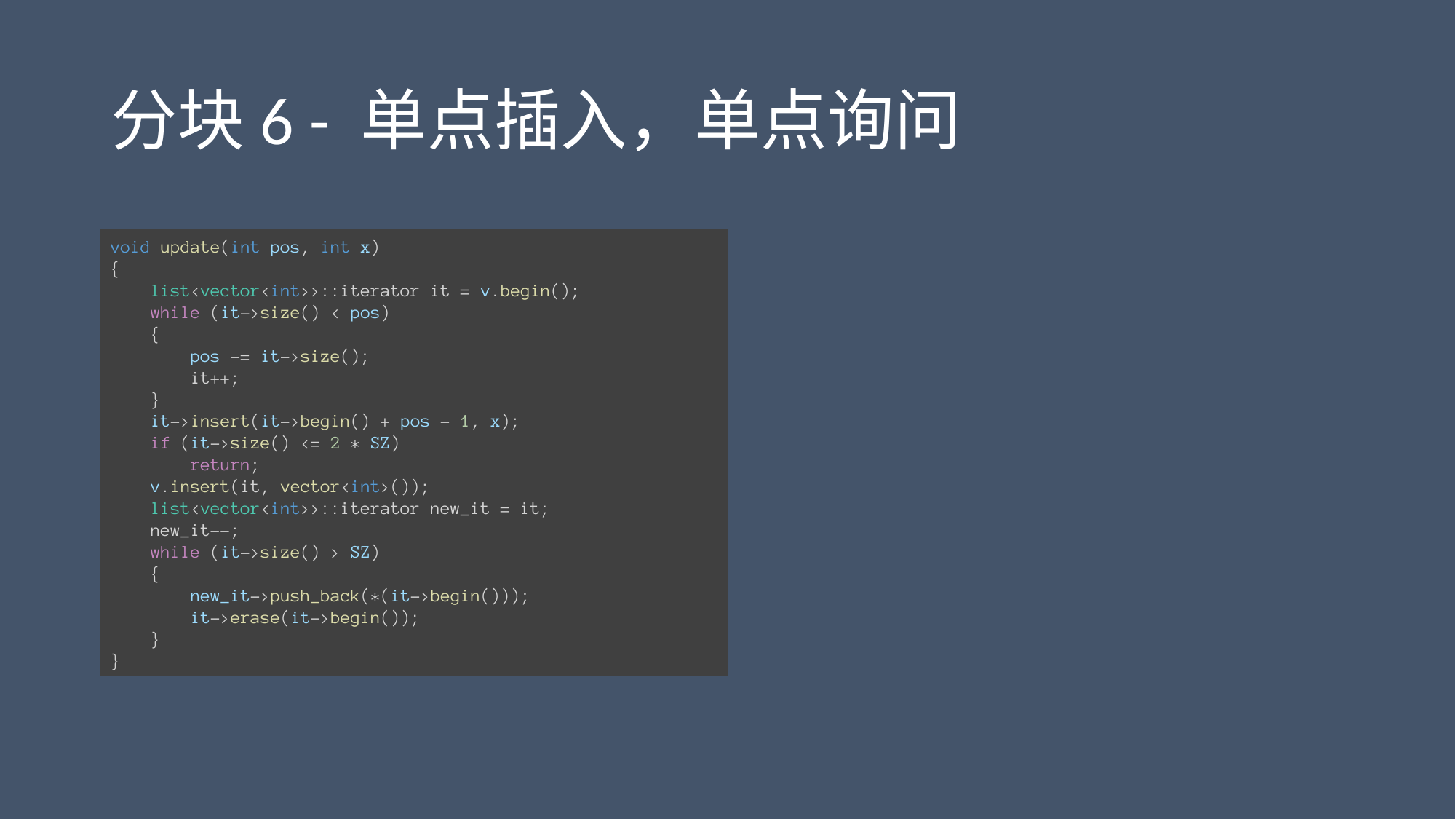

# 分块6 - 单点插入，单点询问
void update(int pos, int x)
{
    list<vector<int>>::iterator it = v.begin();
    while (it->size() < pos)
    {
        pos -= it->size();
        it++;
    }
    it->insert(it->begin() + pos - 1, x);
    if (it->size() <= 2 * SZ)
        return;
    v.insert(it, vector<int>());
    list<vector<int>>::iterator new_it = it;
    new_it--;
    while (it->size() > SZ)
    {
        new_it->push_back(*(it->begin()));
        it->erase(it->begin());
    }
}